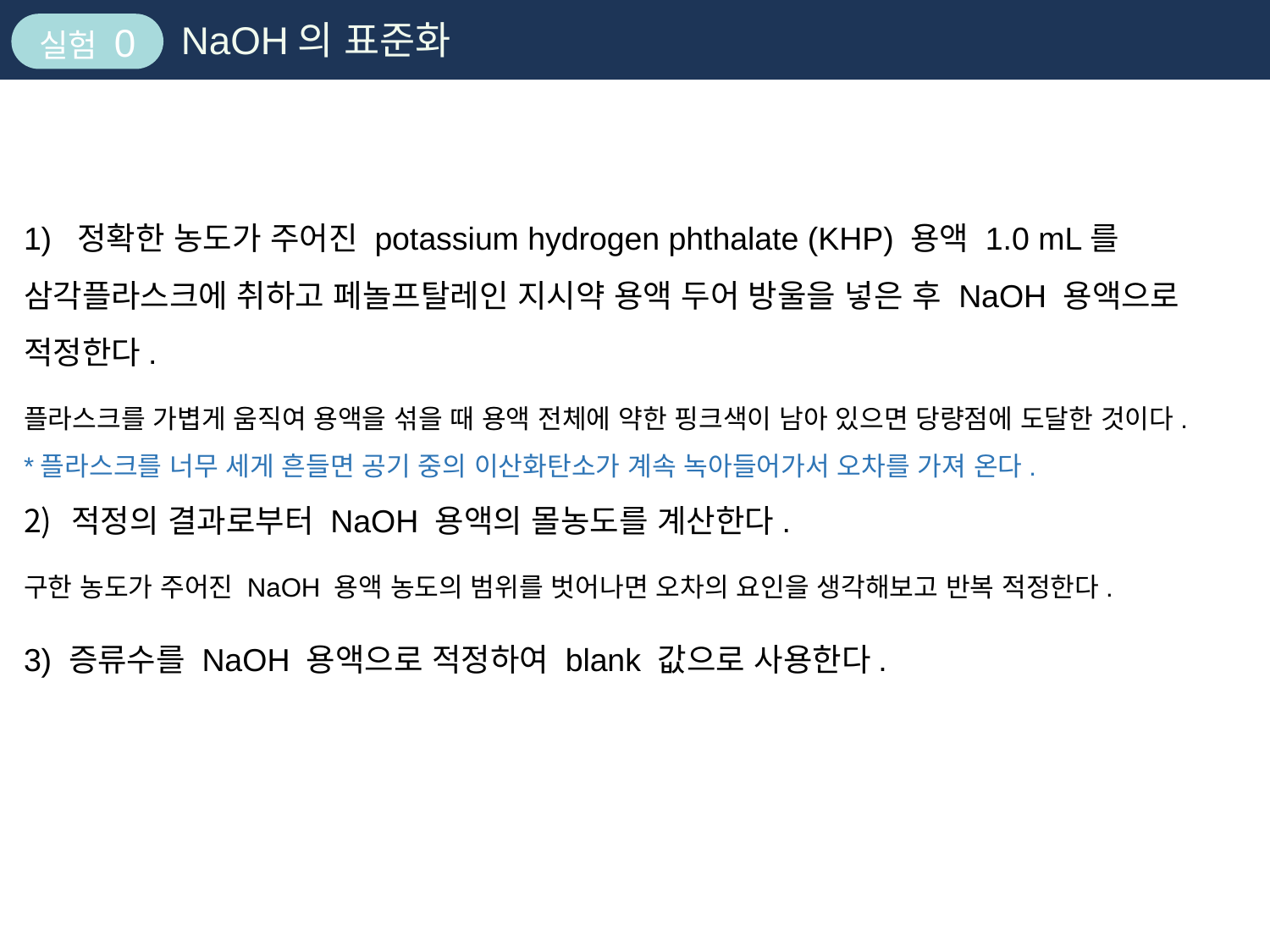

NaOH의 표준화
실험 0
1)  정확한 농도가 주어진 potassium hydrogen phthalate (KHP) 용액 1.0 mL를 삼각플라스크에 취하고 페놀프탈레인 지시약 용액 두어 방울을 넣은 후 NaOH 용액으로 적정한다.
플라스크를 가볍게 움직여 용액을 섞을 때 용액 전체에 약한 핑크색이 남아 있으면 당량점에 도달한 것이다.
*플라스크를 너무 세게 흔들면 공기 중의 이산화탄소가 계속 녹아들어가서 오차를 가져 온다.
적정의 결과로부터 NaOH 용액의 몰농도를 계산한다.
구한 농도가 주어진 NaOH 용액 농도의 범위를 벗어나면 오차의 요인을 생각해보고 반복 적정한다.
3) 증류수를 NaOH 용액으로 적정하여 blank 값으로 사용한다.